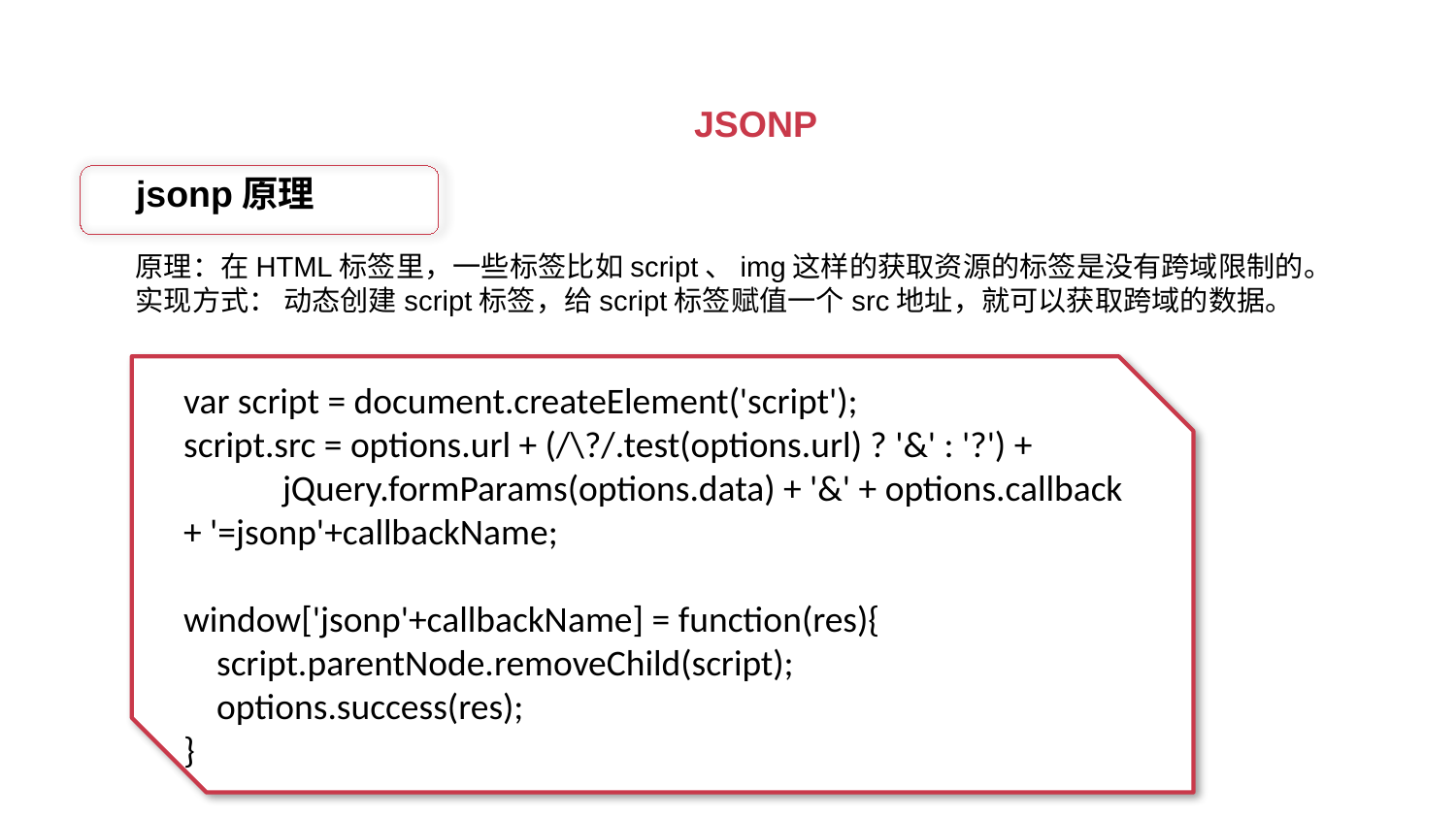

JSONP
jsonp原理

原理：在HTML标签里，一些标签比如script、img这样的获取资源的标签是没有跨域限制的。
实现方式： 动态创建script标签，给script标签赋值一个src地址，就可以获取跨域的数据。
var script = document.createElement('script');
script.src = options.url + (/\?/.test(options.url) ? '&' : '?') +
            jQuery.formParams(options.data) + '&' + options.callback + '=jsonp'+callbackName;

window['jsonp'+callbackName] = function(res){
    script.parentNode.removeChild(script);
    options.success(res);
}